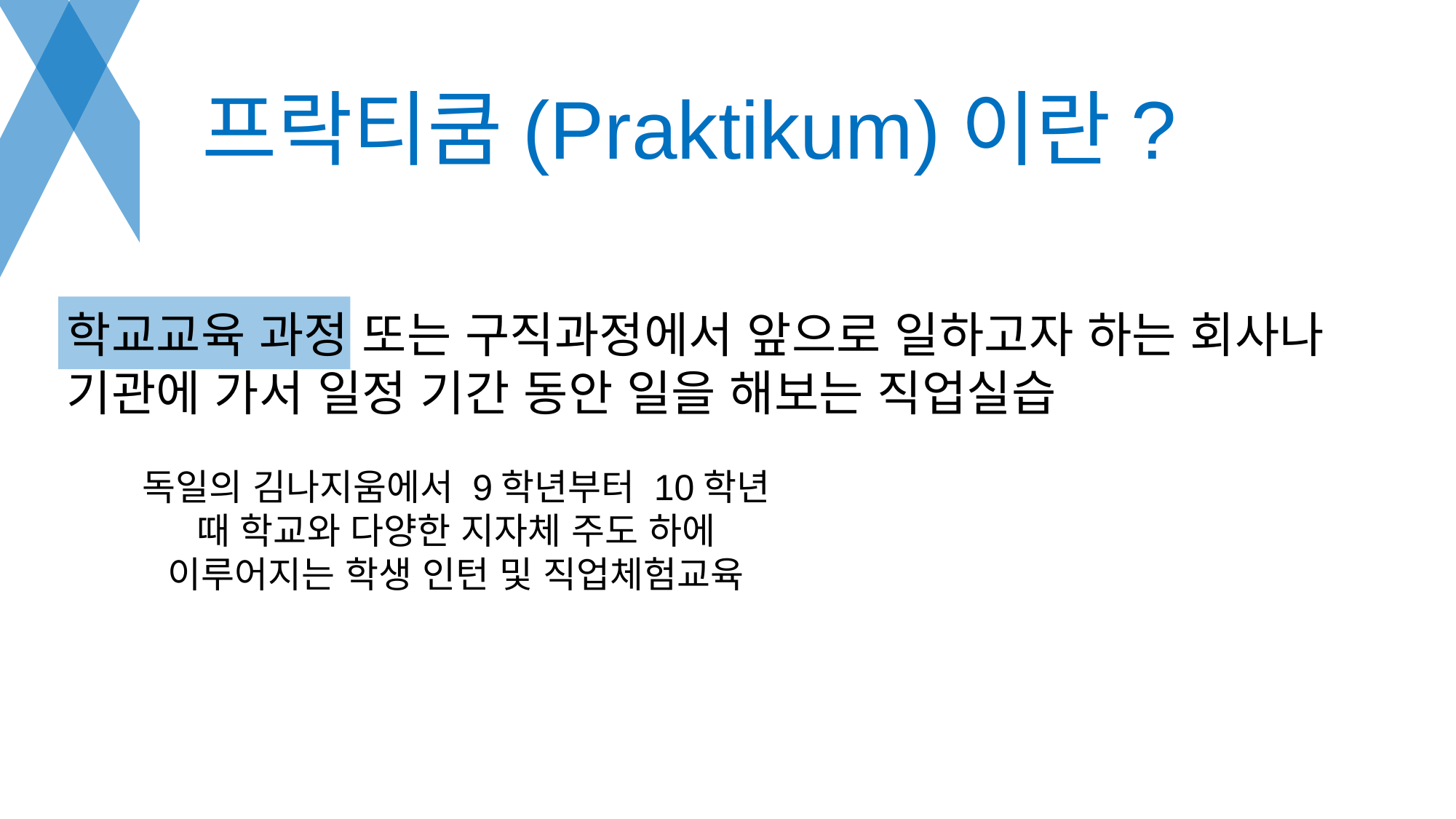

프락티쿰(Praktikum)이란?

학교교육 과정 또는 구직과정에서 앞으로 일하고자 하는 회사나
기관에 가서 일정 기간 동안 일을 해보는 직업실습
독일의 김나지움에서 9학년부터 10학년 때 학교와 다양한 지자체 주도 하에 이루어지는 학생 인턴 및 직업체험교육